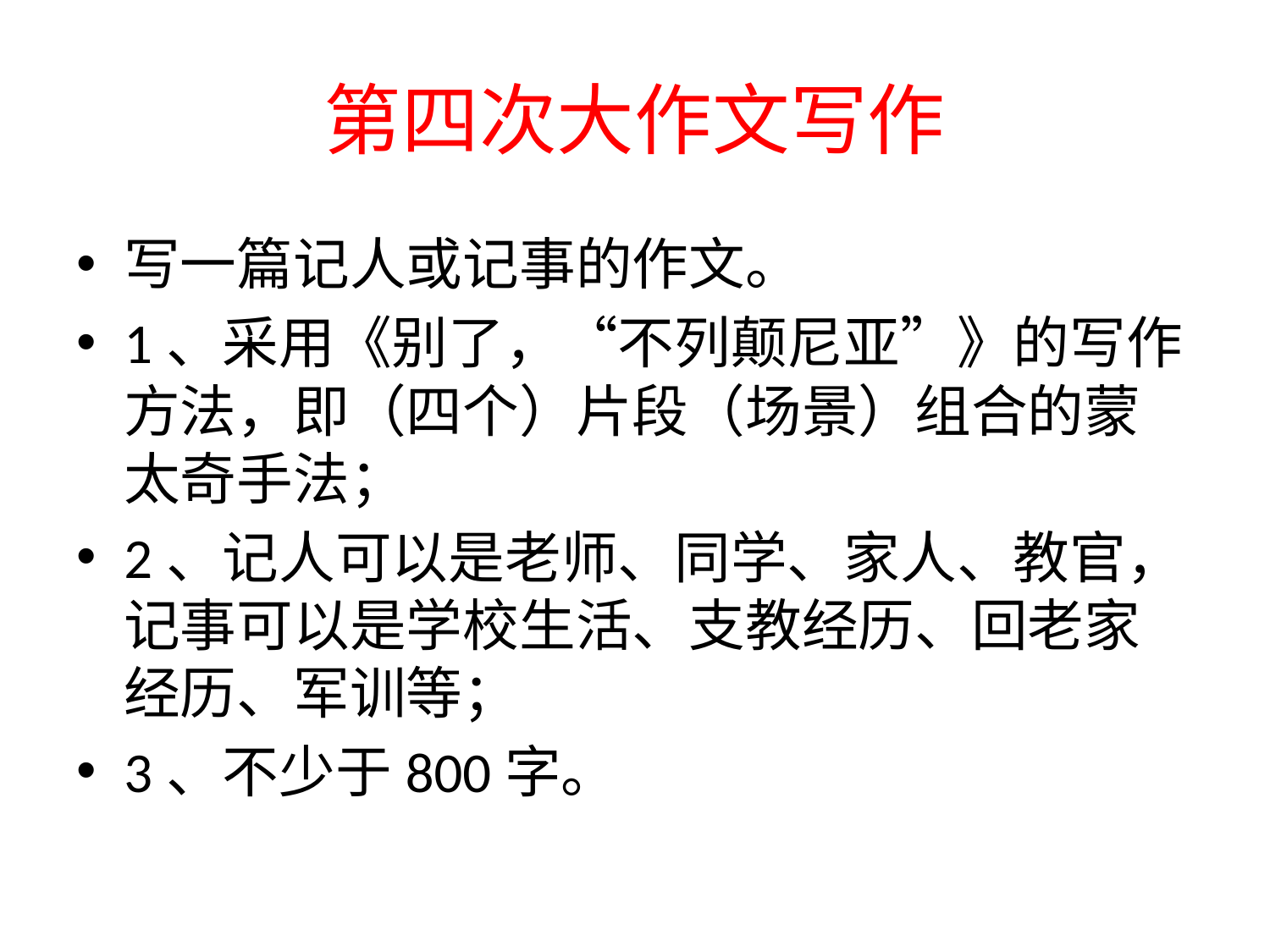

# 第四次大作文写作
写一篇记人或记事的作文。
1、采用《别了，“不列颠尼亚”》的写作方法，即（四个）片段（场景）组合的蒙太奇手法；
2、记人可以是老师、同学、家人、教官，记事可以是学校生活、支教经历、回老家经历、军训等；
3、不少于800字。